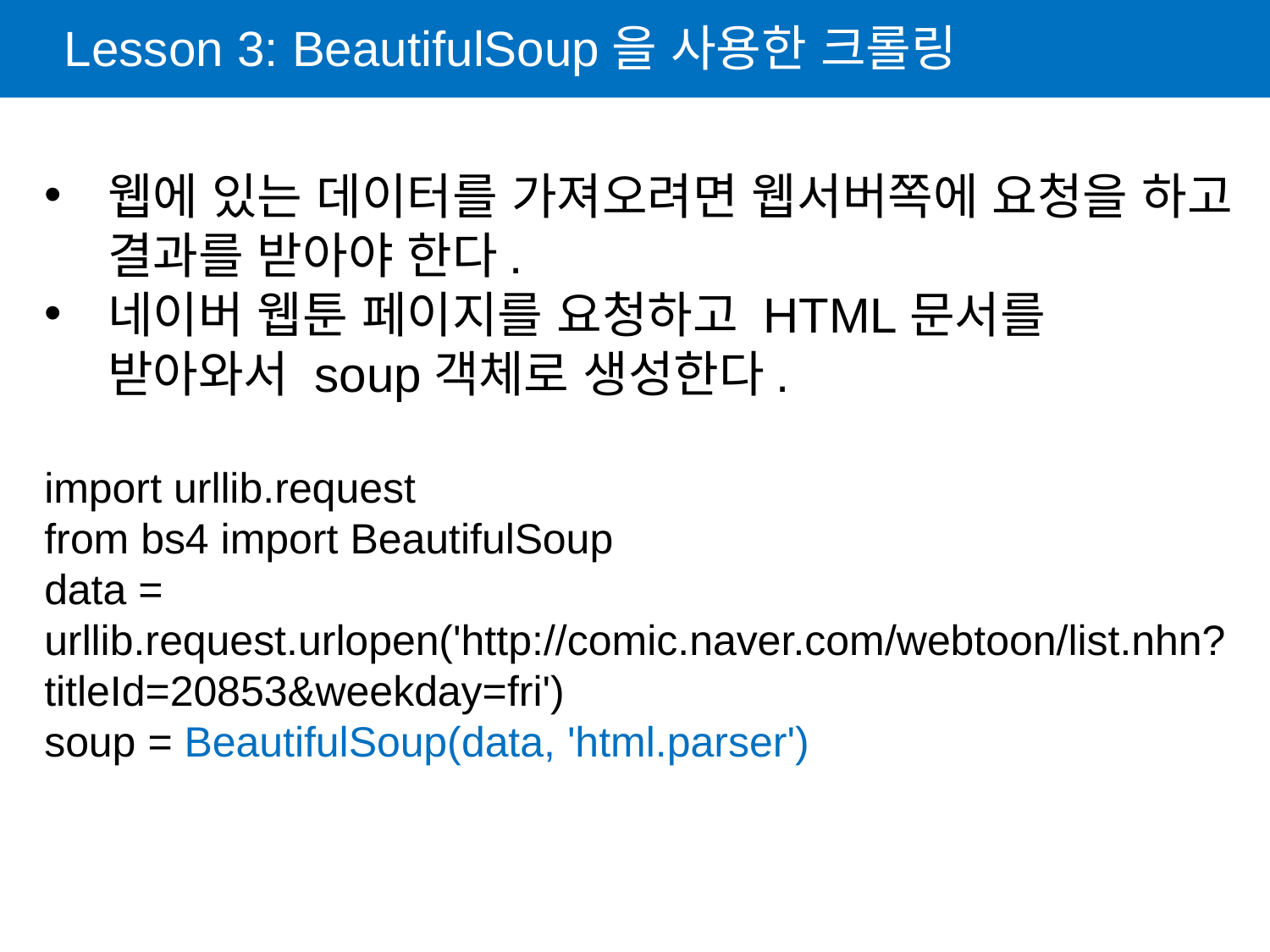

# Lesson 3: BeautifulSoup을 사용한 크롤링
웹에 있는 데이터를 가져오려면 웹서버쪽에 요청을 하고 결과를 받아야 한다.
네이버 웹툰 페이지를 요청하고 HTML문서를 받아와서 soup객체로 생성한다.
import urllib.request
from bs4 import BeautifulSoup
data = urllib.request.urlopen('http://comic.naver.com/webtoon/list.nhn?titleId=20853&weekday=fri')
soup = BeautifulSoup(data, 'html.parser')